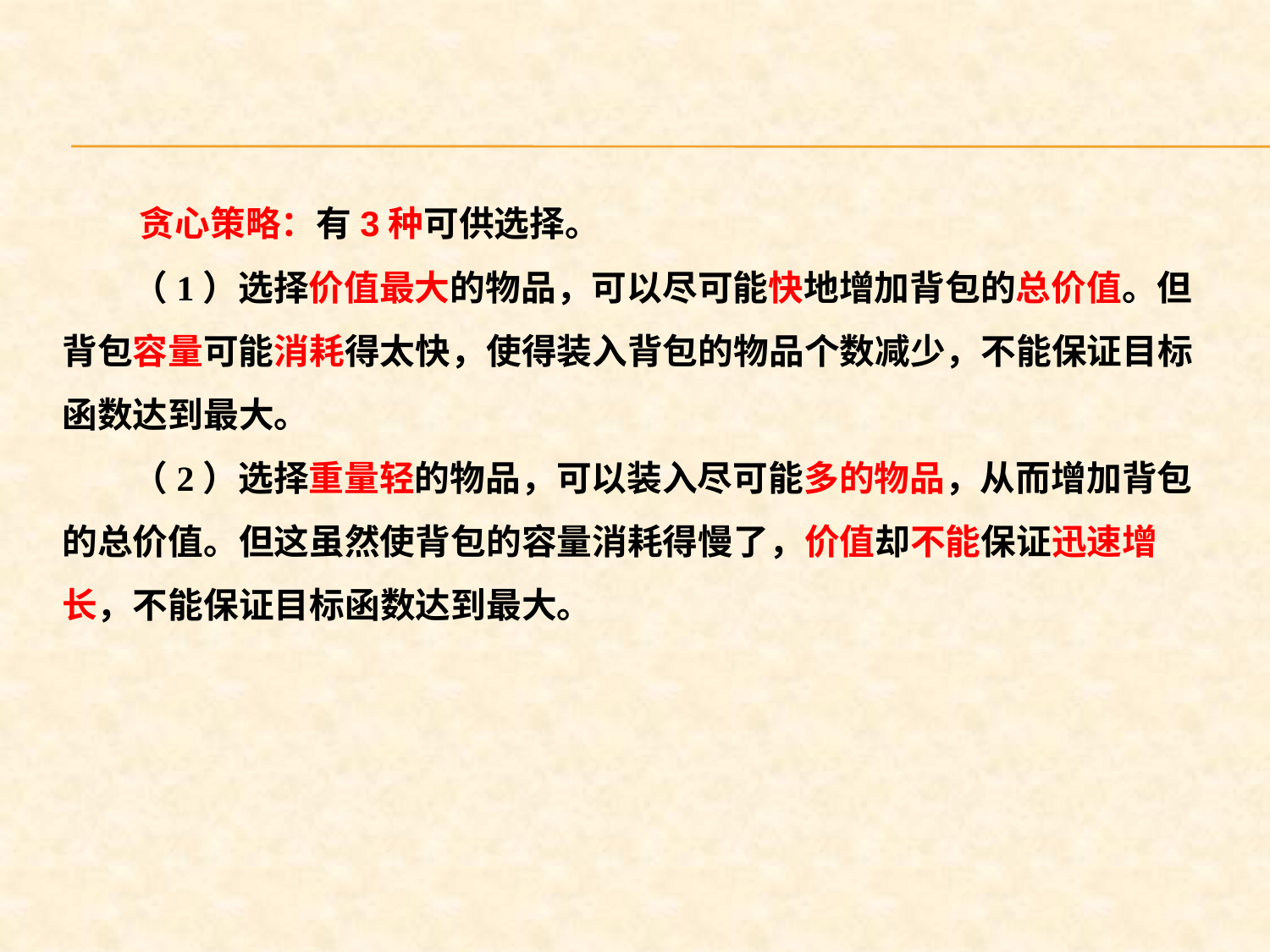

贪心策略：有3种可供选择。
　　（1）选择价值最大的物品，可以尽可能快地增加背包的总价值。但背包容量可能消耗得太快，使得装入背包的物品个数减少，不能保证目标函数达到最大。
　　（2）选择重量轻的物品，可以装入尽可能多的物品，从而增加背包的总价值。但这虽然使背包的容量消耗得慢了，价值却不能保证迅速增长，不能保证目标函数达到最大。